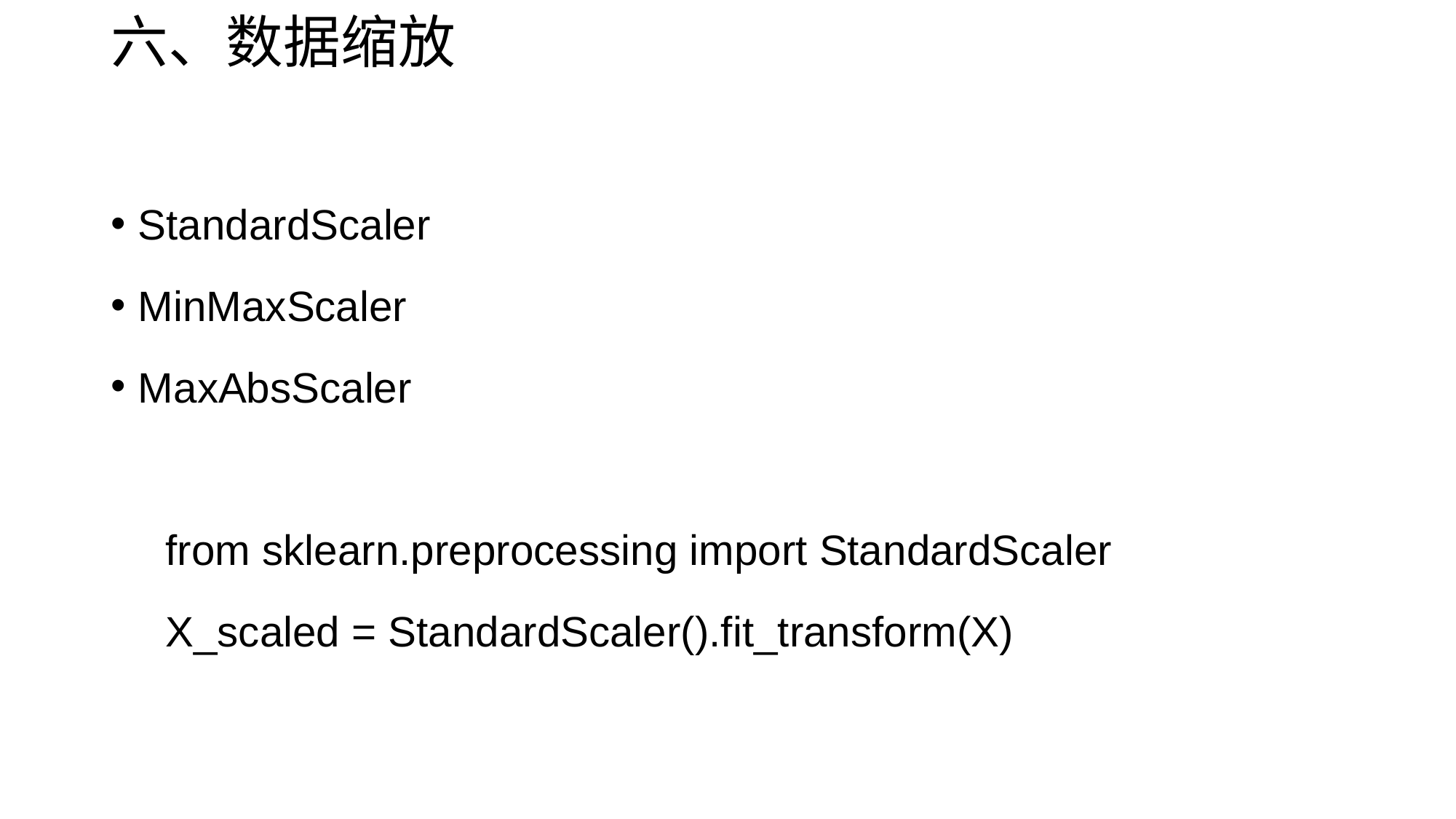

# 六、数据缩放
StandardScaler
MinMaxScaler
MaxAbsScaler

from sklearn.preprocessing import StandardScaler
X_scaled = StandardScaler().fit_transform(X)